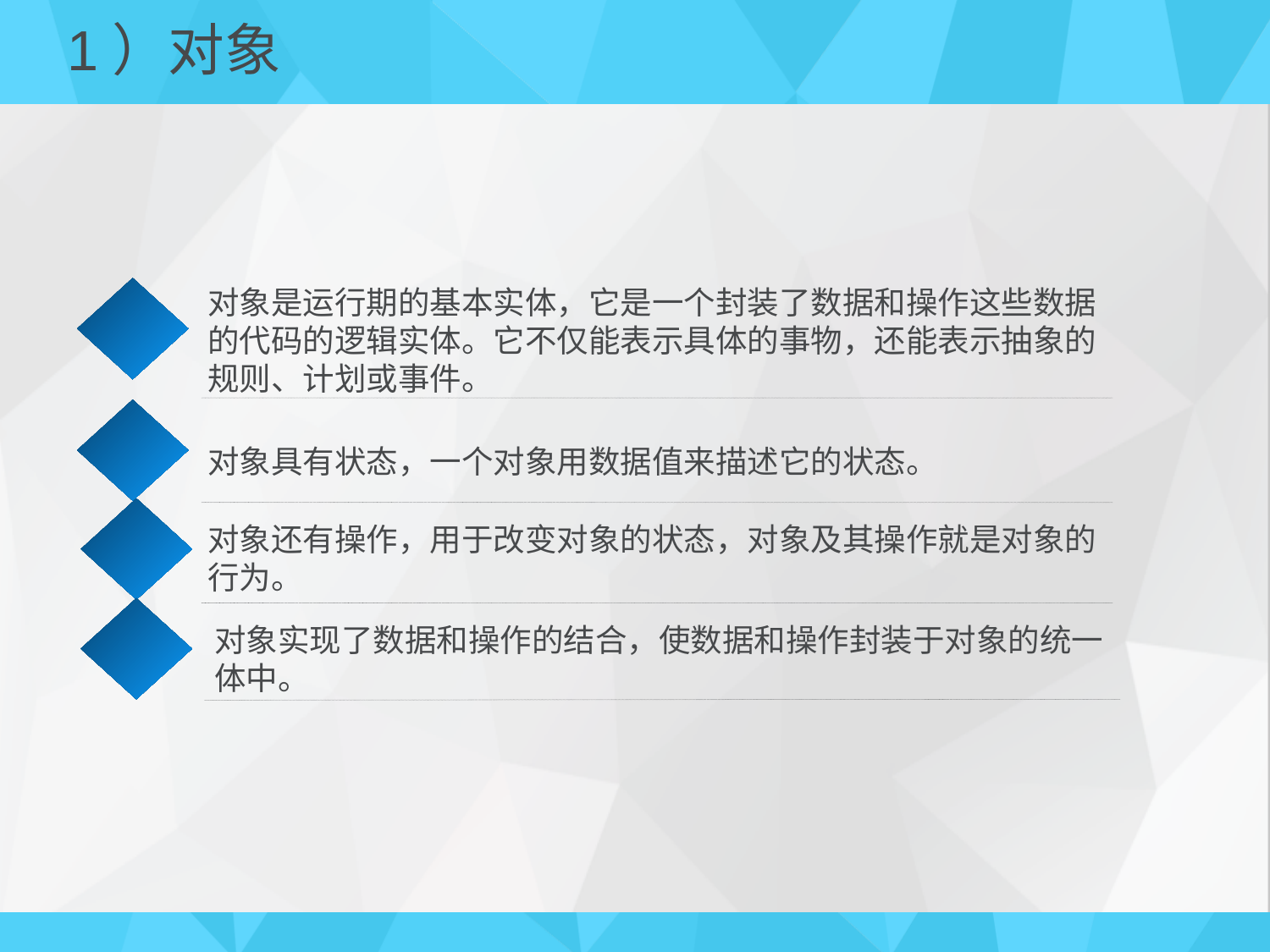

# 1）对象
对象是运行期的基本实体，它是一个封装了数据和操作这些数据的代码的逻辑实体。它不仅能表示具体的事物，还能表示抽象的规则、计划或事件。

对象具有状态，一个对象用数据值来描述它的状态。

对象还有操作，用于改变对象的状态，对象及其操作就是对象的行为。

对象实现了数据和操作的结合，使数据和操作封装于对象的统一体中。